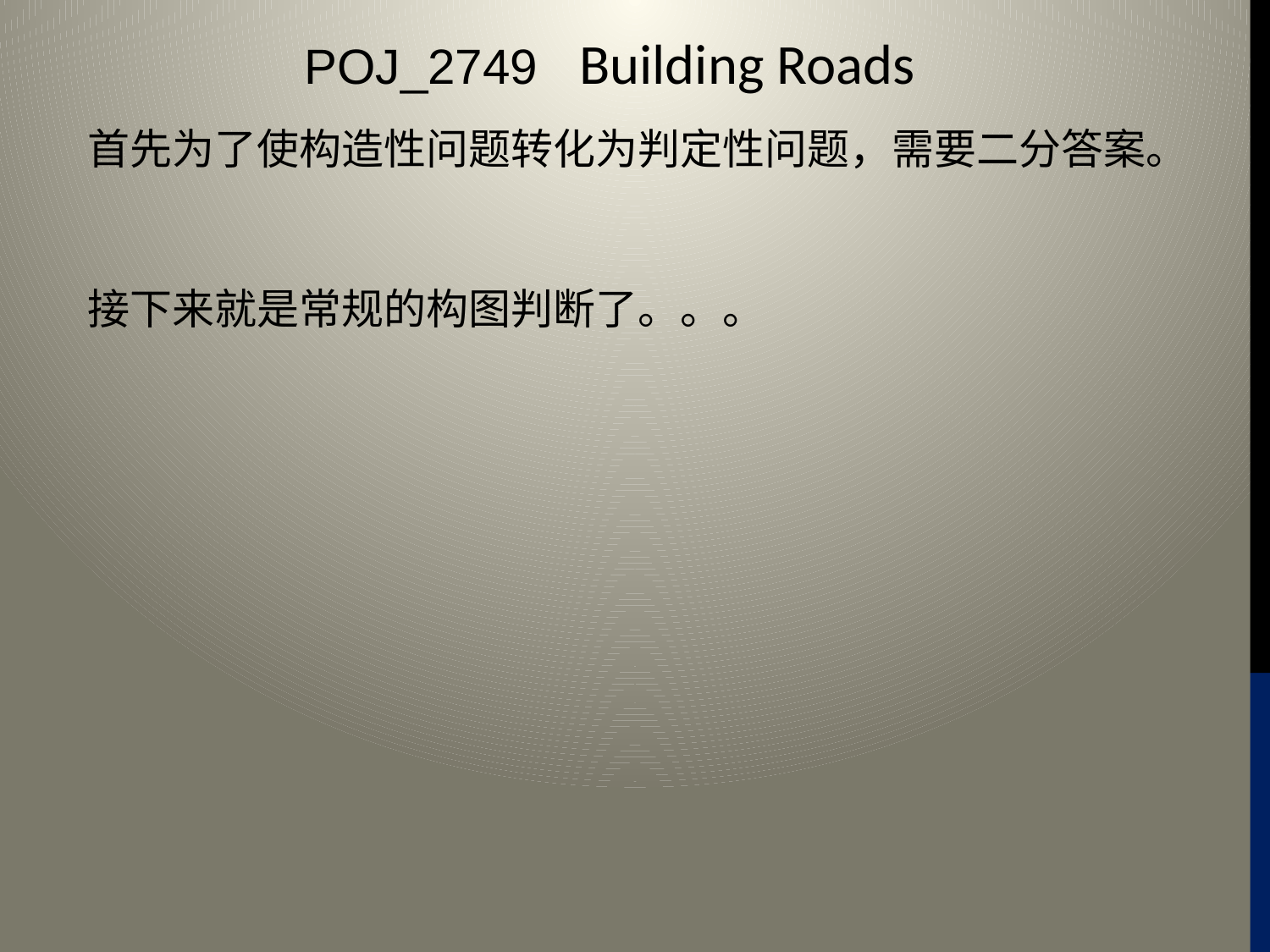

# POJ_2749   Building Roads
首先为了使构造性问题转化为判定性问题，需要二分答案。
接下来就是常规的构图判断了。。。